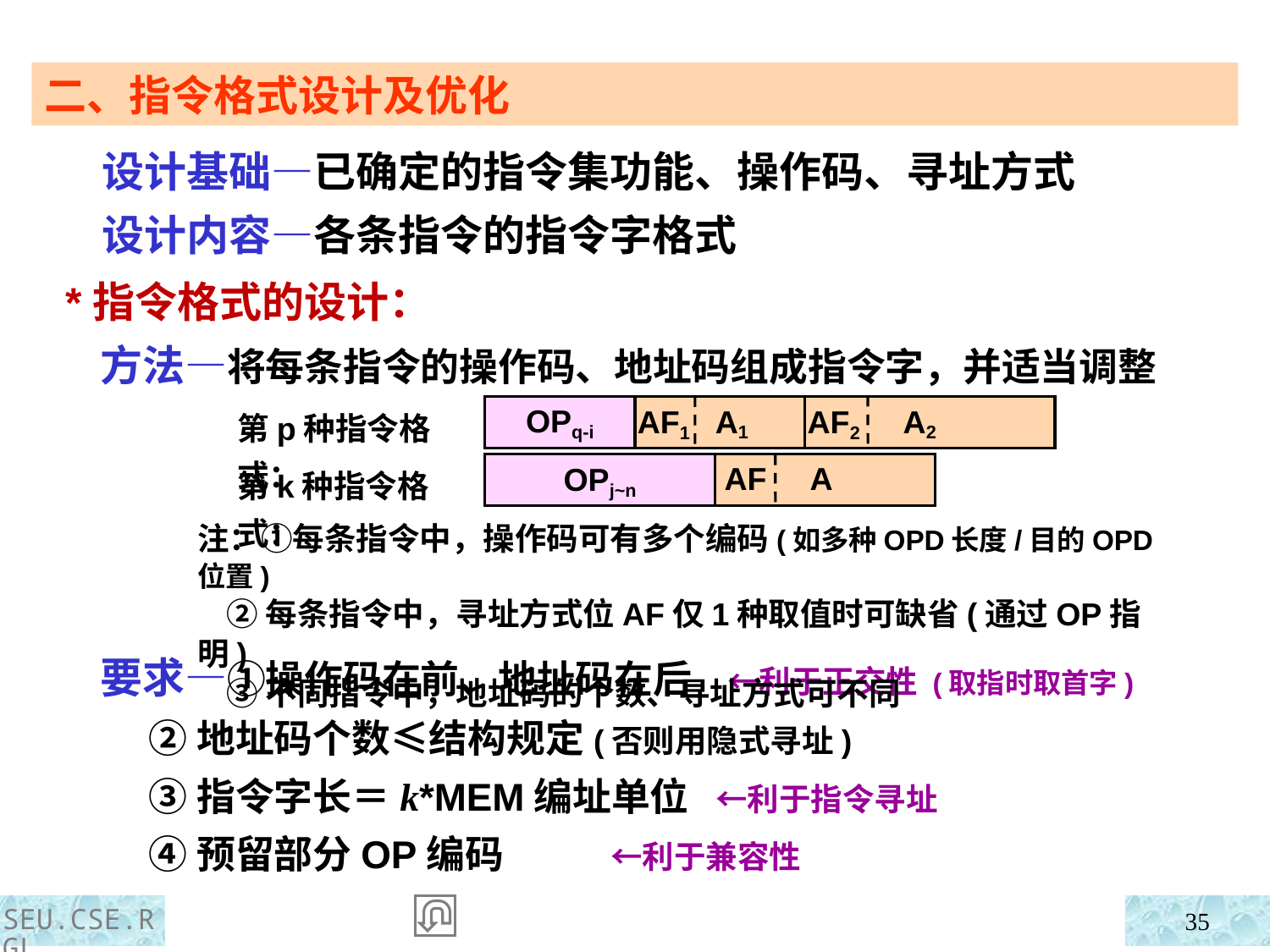

二、指令格式设计及优化
     设计基础—已确定的指令集功能、操作码、寻址方式
     设计内容—各条指令的指令字格式
  *指令格式的设计：
     方法—将每条指令的操作码、地址码组成指令字，并适当调整

OPq-i
AF1   A1

AF2     A2
第p种指令格式：
OPj~n
 AF     A

第k种指令格式：
注：①每条指令中，操作码可有多个编码(如多种OPD长度/目的OPD位置)
    ②每条指令中，寻址方式位AF仅1种取值时可缺省(通过OP指明)
    ③不同指令中，地址码的个数、寻址方式可不同
     要求—①操作码在前、地址码在后    ←利于正交性 (取指时取首字)
            ②地址码个数≤结构规定(否则用隐式寻址)
            ③指令字长＝k*MEM编址单位   ←利于指令寻址
            ④预留部分OP编码            ←利于兼容性

SEU.CSE.RGL
35